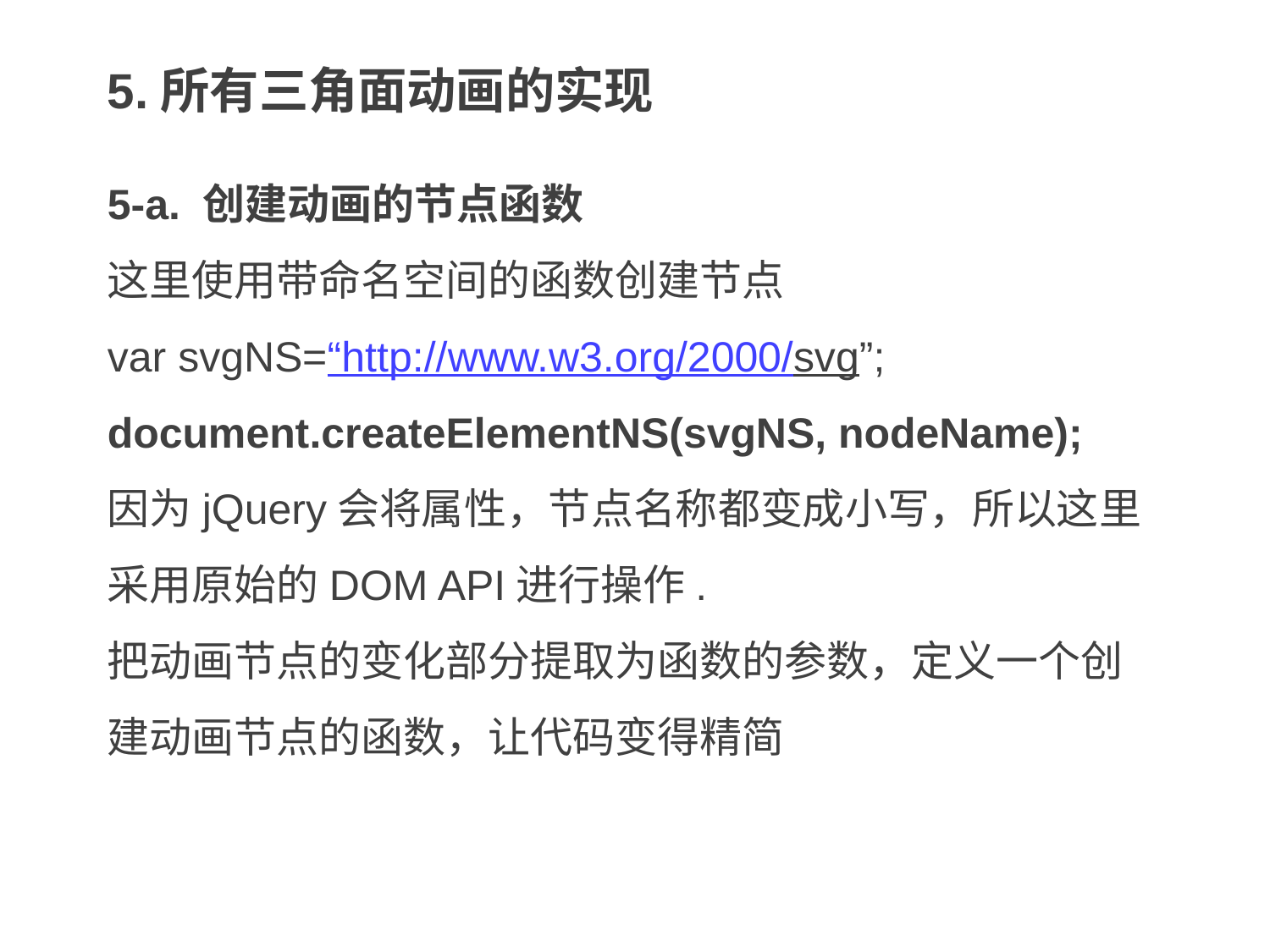

5.所有三角面动画的实现
5-a. 创建动画的节点函数
这里使用带命名空间的函数创建节点
var svgNS=“http://www.w3.org/2000/svg”;
document.createElementNS(svgNS, nodeName);
因为jQuery会将属性，节点名称都变成小写，所以这里采用原始的DOM API进行操作.
把动画节点的变化部分提取为函数的参数，定义一个创建动画节点的函数，让代码变得精简